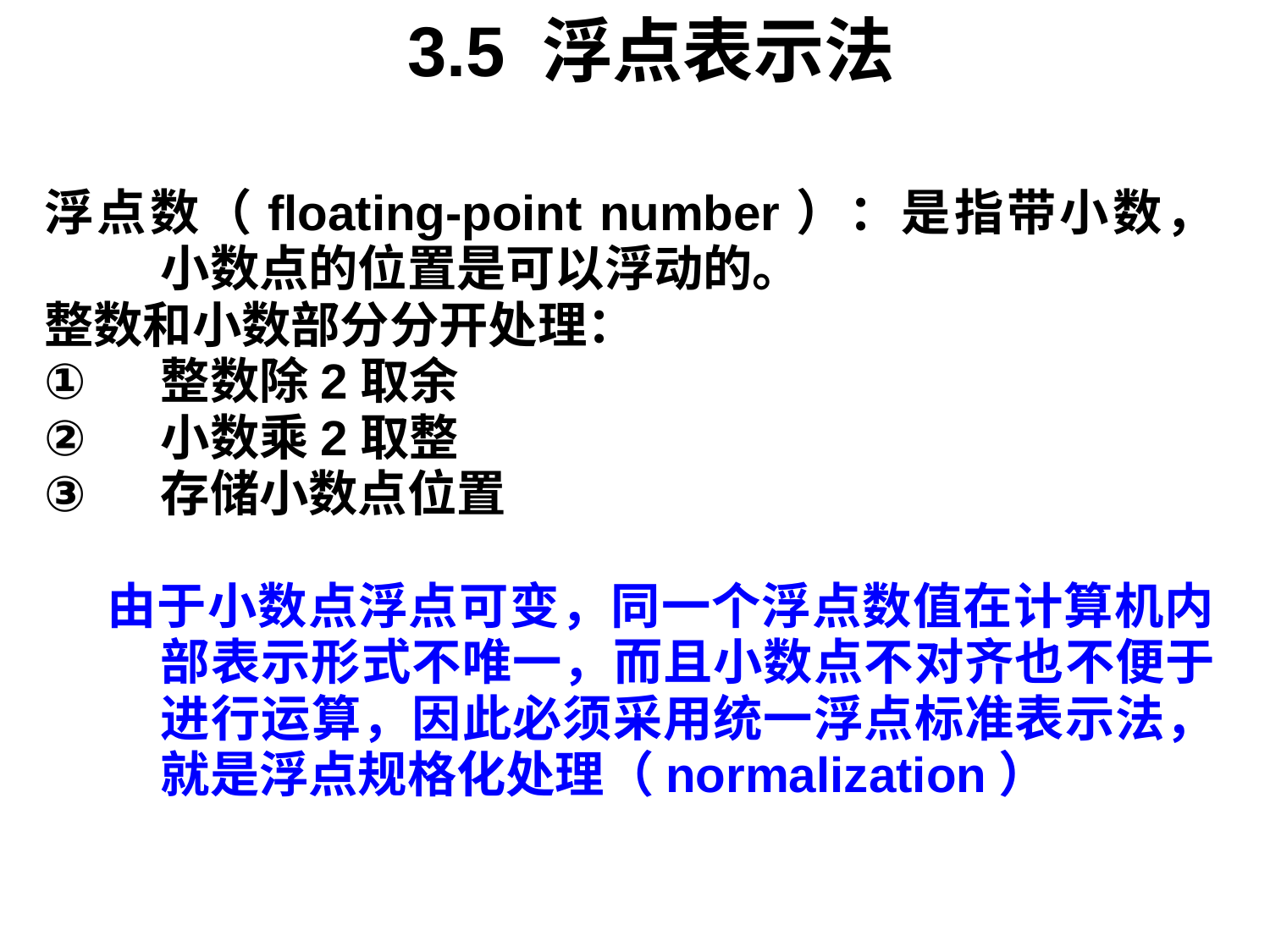

# 3.5 浮点表示法
浮点数（floating-point number）：是指带小数，小数点的位置是可以浮动的。
整数和小数部分分开处理：
整数除2取余
小数乘2取整
存储小数点位置

    由于小数点浮点可变，同一个浮点数值在计算机内部表示形式不唯一，而且小数点不对齐也不便于进行运算，因此必须采用统一浮点标准表示法，就是浮点规格化处理（normalization）